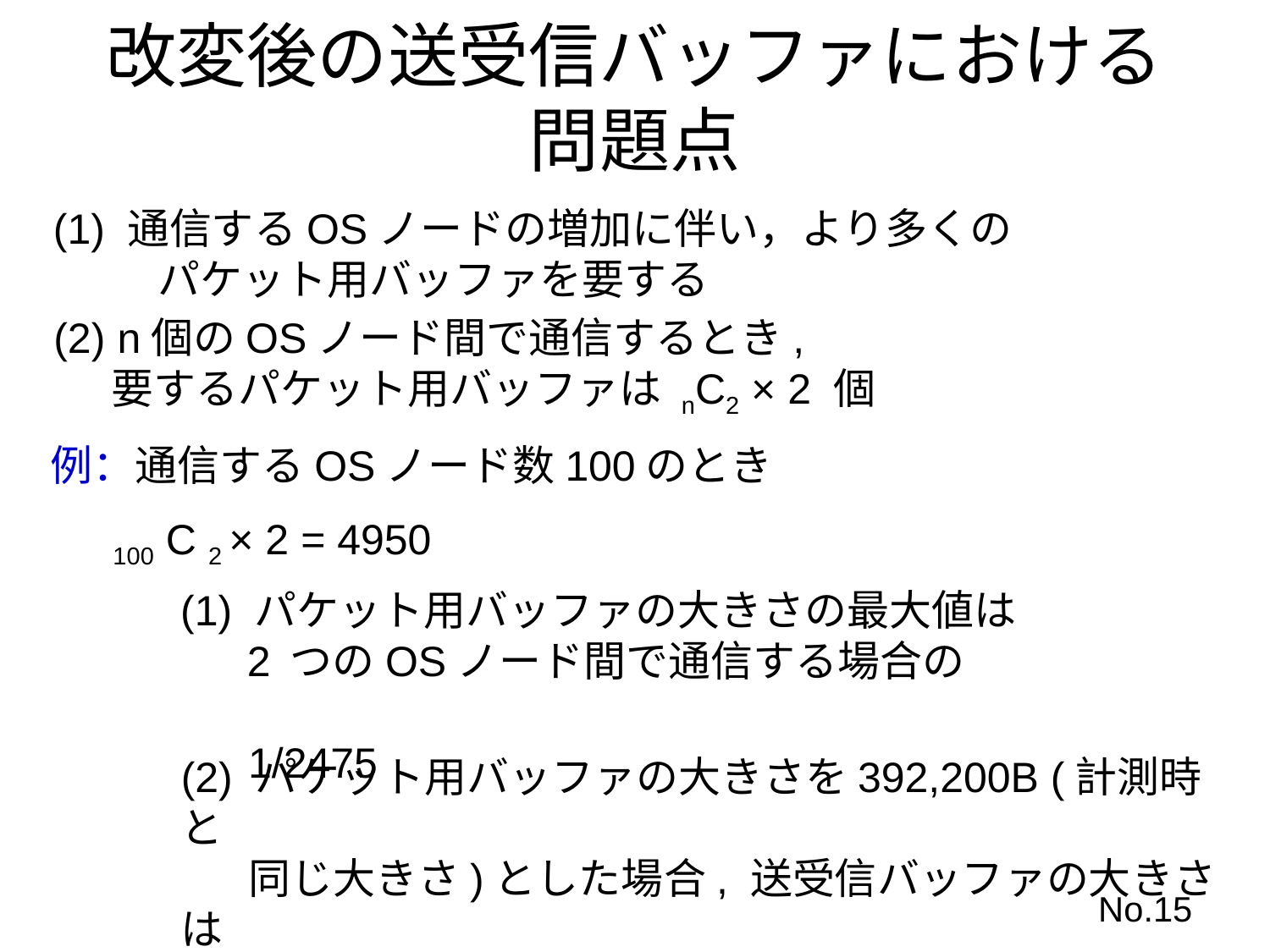

改変後の送受信バッファにおける
問題点
(1) 通信するOSノードの増加に伴い，より多くの
       パケット用バッファを要する
(2) n個のOSノード間で通信するとき,
     要するパケット用バッファは nC2 × 2 個

例：通信するOSノード数100のとき
100 C 2 × 2 = 4950
(1) パケット用バッファの大きさの最大値は
       2 つのOSノード間で通信する場合の
     1/2475
(2) パケット用バッファの大きさを392,200B (計測時と
      同じ大きさ)とした場合, 送受信バッファの大きさは
      約1.8GB
No.15